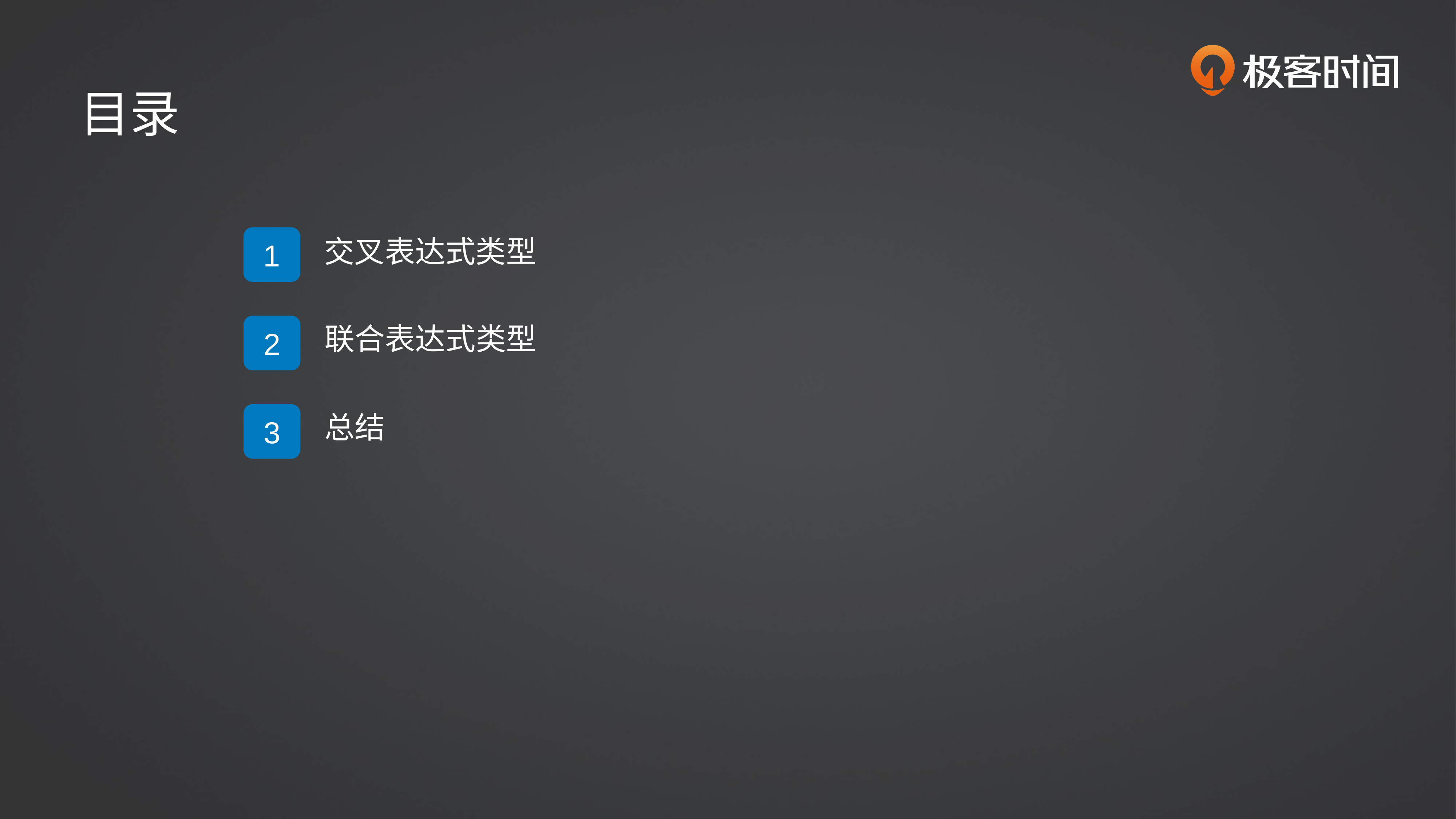

目录

1
交叉表达式类型

2
联合表达式类型

3
总结